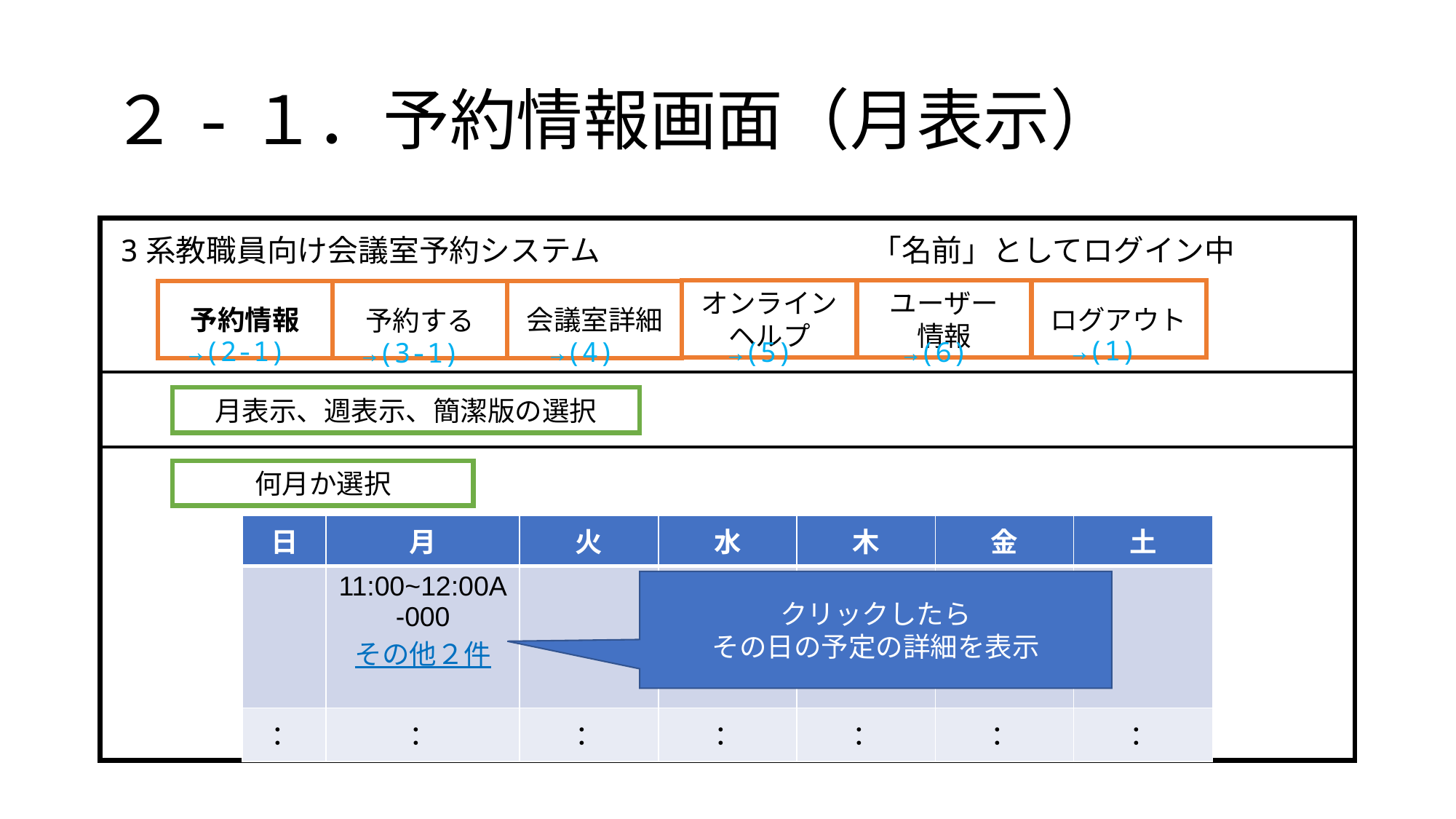

# ２-１．予約情報画面（月表示）

3系教職員向け会議室予約システム
「名前」としてログイン中
ユーザー
情報
ログアウト
オンラインヘルプ
予約情報
会議室詳細
予約する
→(1)
→(2-1)
→(4)
→(5)
→(6)
→(3-1)
月表示、週表示、簡潔版の選択
クリックしたら
その日の予定の詳細を表示
何月か選択
| 日 | 月 | 火 | 水 | 木 | 金 | 土 |
| --- | --- | --- | --- | --- | --- | --- |
|  | 11:00~12:00A-000 その他２件 |  |  |  |  |  |
| ： | ： | ： | ： | ： | ： | ： |